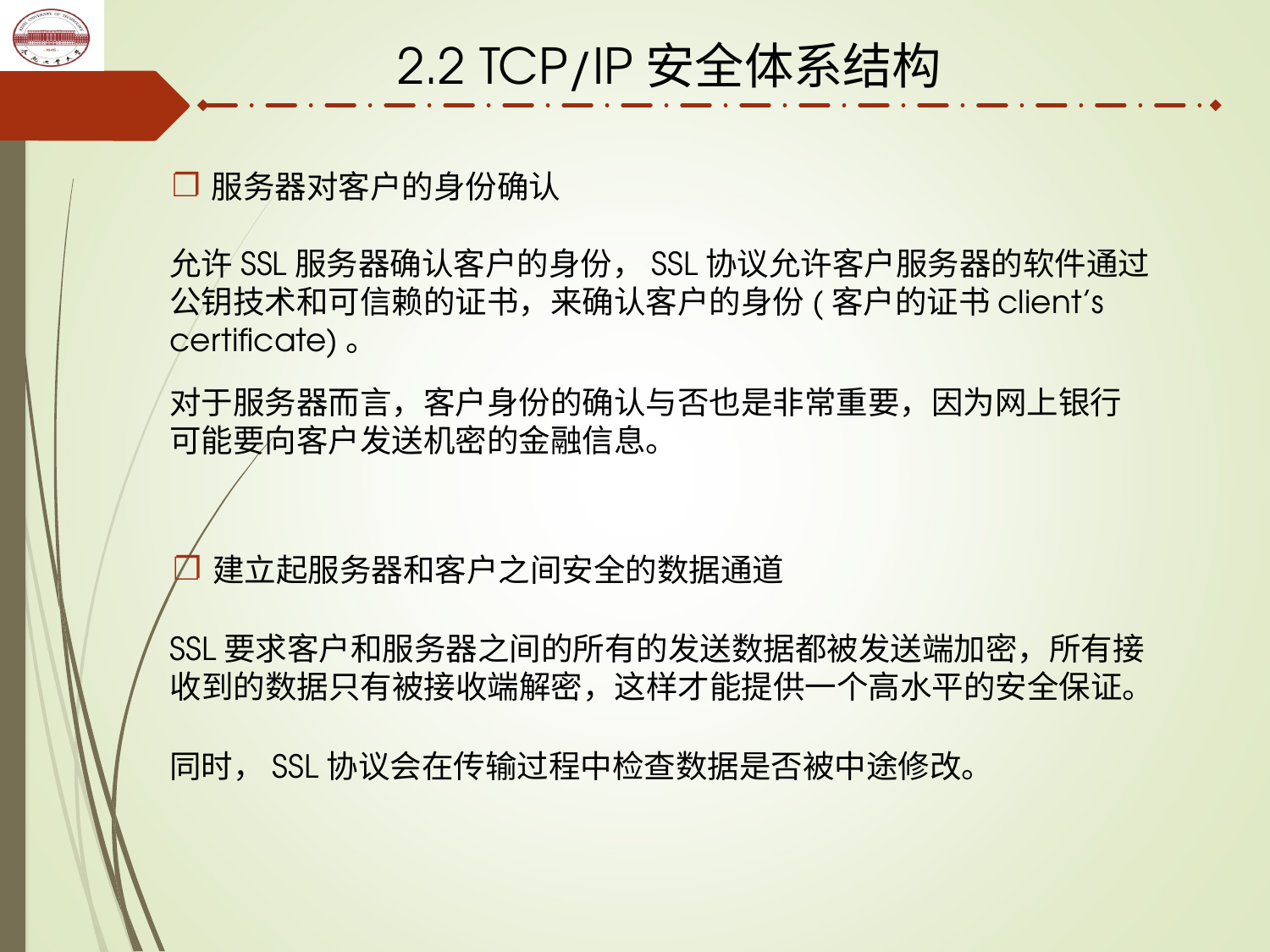

2.2 TCP/IP安全体系结构
服务器对客户的身份确认
允许SSL服务器确认客户的身份，SSL协议允许客户服务器的软件通过公钥技术和可信赖的证书，来确认客户的身份(客户的证书client’s certificate)。
对于服务器而言，客户身份的确认与否也是非常重要，因为网上银行可能要向客户发送机密的金融信息。
建立起服务器和客户之间安全的数据通道
SSL要求客户和服务器之间的所有的发送数据都被发送端加密，所有接收到的数据只有被接收端解密，这样才能提供一个高水平的安全保证。
同时，SSL协议会在传输过程中检查数据是否被中途修改。